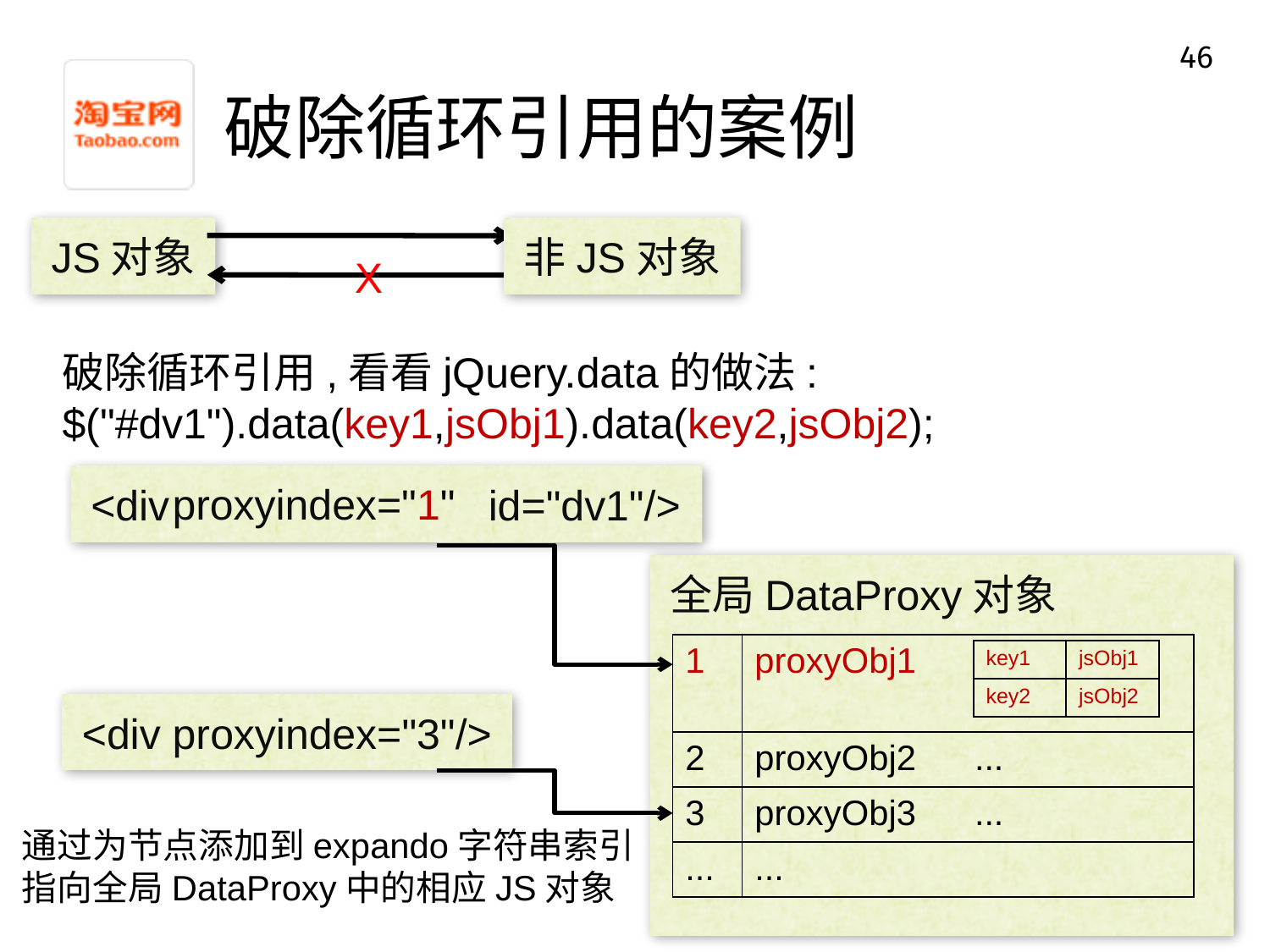

46
# 破除循环引用的案例
JS对象
非JS对象
X
破除循环引用,看看jQuery.data的做法:
$("#dv1").data(key1,jsObj1).data(key2,jsObj2);
<div                           id="dv1"/>
proxyindex="1"
全局DataProxy对象

| 1 | proxyObj1 |
| --- | --- |
| 2 | proxyObj2 ... |
| 3 | proxyObj3 ... |
| ... | ... |
| key1 | jsObj1 |
| --- | --- |
| key2 | jsObj2 |
<div proxyindex="3"/>
通过为节点添加到expando字符串索引
指向全局DataProxy中的相应JS对象